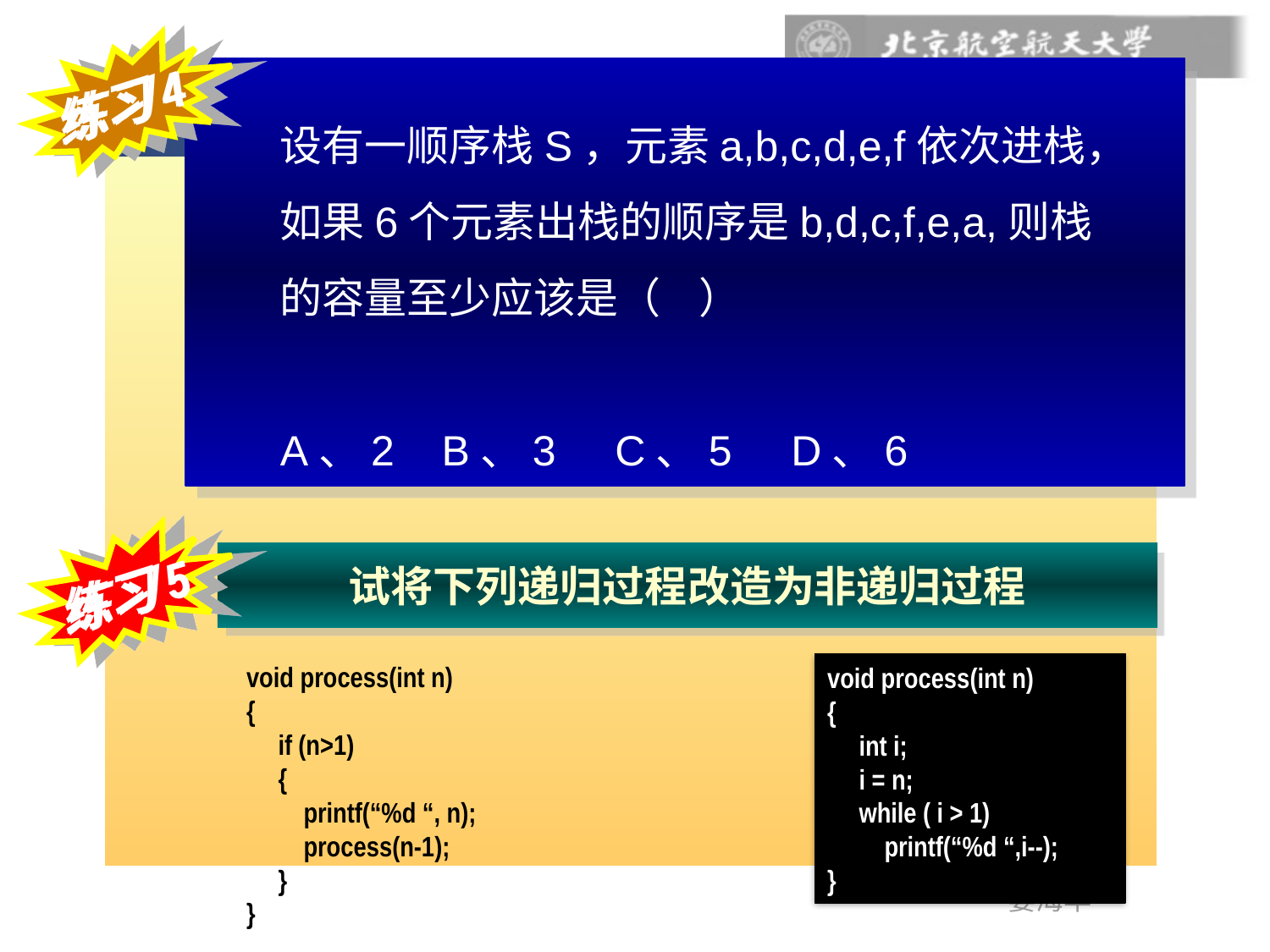

练习4

设有一顺序栈S，元素a,b,c,d,e,f依次进栈，如果6个元素出栈的顺序是b,d,c,f,e,a,则栈的容量至少应该是（    ）

A、2    B、3     C、5     D、6

练习5
试将下列递归过程改造为非递归过程
void process(int n)
{
     if (n>1)
     {
         printf(“%d “, n);
         process(n-1);
     }
}
void process(int n)
{
     int i;
     i = n;
     while ( i > 1)
         printf(“%d “,i--);
}